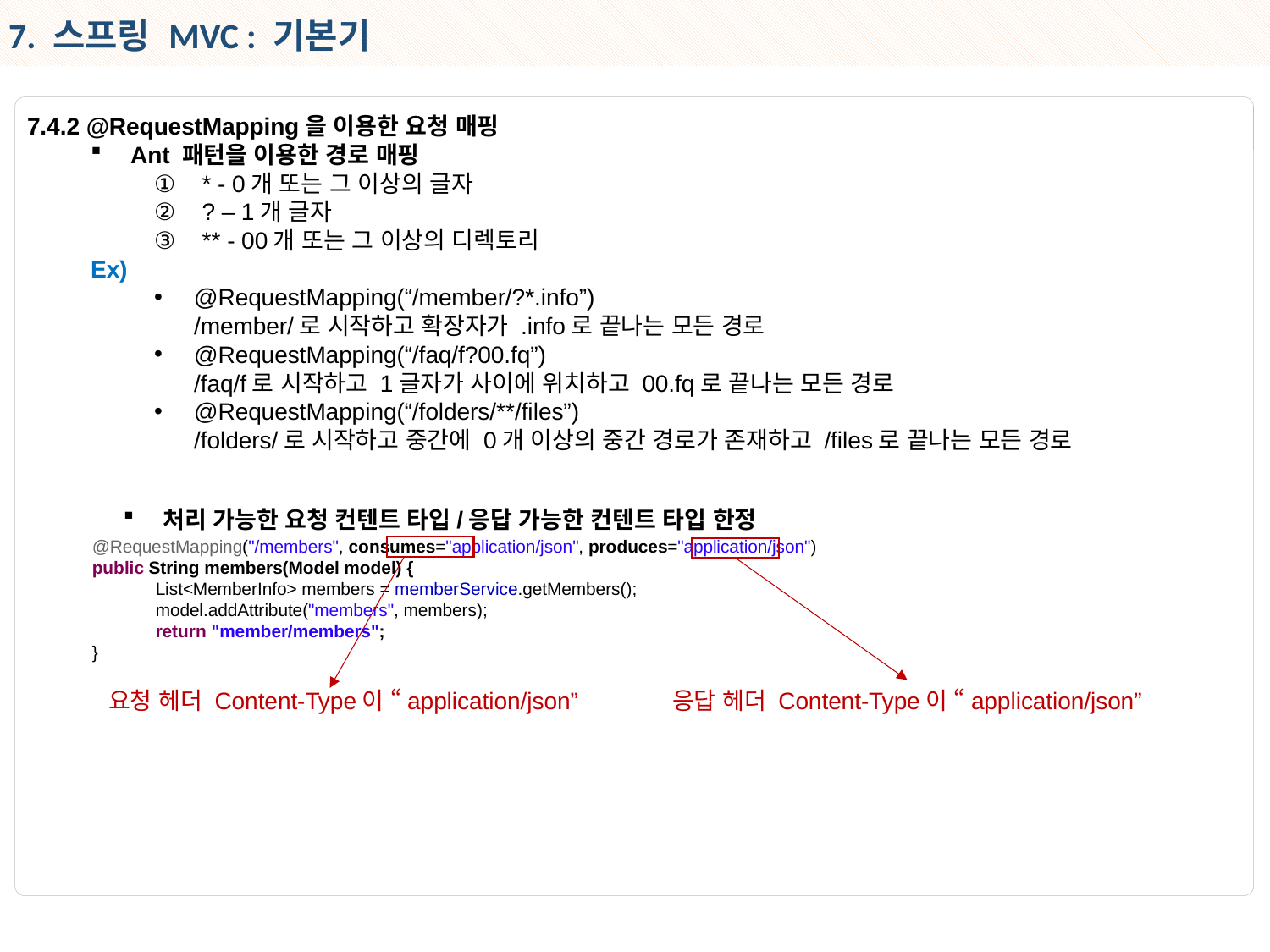

7. 스프링 MVC : 기본기
7.4.2 @RequestMapping을 이용한 요청 매핑
Ant 패턴을 이용한 경로 매핑
* - 0개 또는 그 이상의 글자
? – 1개 글자
** - 00개 또는 그 이상의 디렉토리
Ex)
@RequestMapping(“/member/?*.info”)
/member/로 시작하고 확장자가 .info로 끝나는 모든 경로
@RequestMapping(“/faq/f?00.fq”)
/faq/f로 시작하고 1글자가 사이에 위치하고 00.fq로 끝나는 모든 경로
@RequestMapping(“/folders/**/files”)
/folders/로 시작하고 중간에 0개 이상의 중간 경로가 존재하고 /files로 끝나는 모든 경로
처리 가능한 요청 컨텐트 타입/응답 가능한 컨텐트 타입 한정
@RequestMapping("/members", consumes="application/json", produces="application/json")
public String members(Model model) {
List<MemberInfo> members = memberService.getMembers();
model.addAttribute("members", members);
return "member/members";
}

요청 헤더 Content-Type이 “application/json”
응답 헤더 Content-Type이 “application/json”